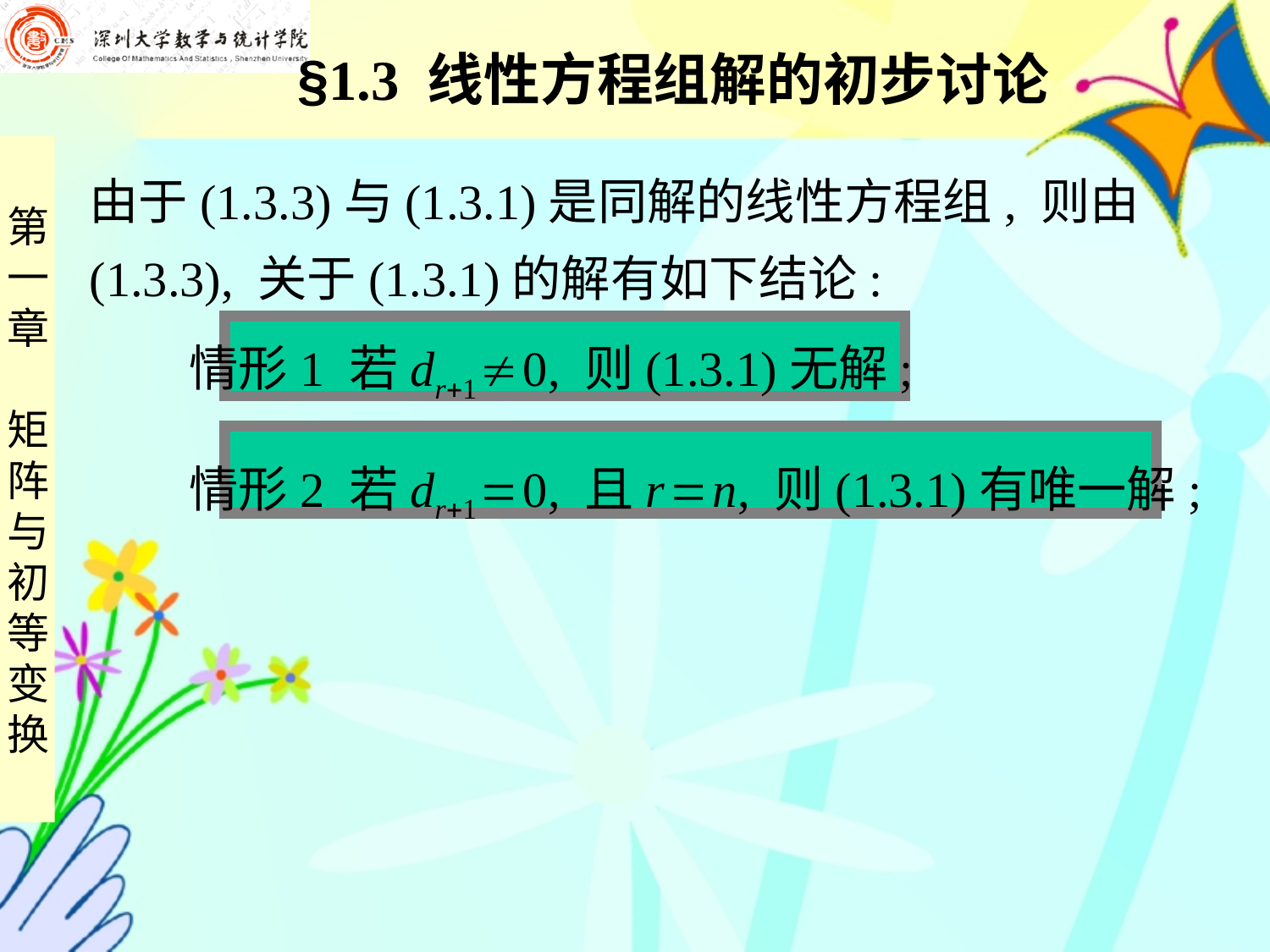

§1.3 线性方程组解的初步讨论
由于(1.3.3)与(1.3.1)是同解的线性方程组, 则由
(1.3.3), 关于(1.3.1)的解有如下结论:
        情形1 若dr+1 ≠ 0, 则(1.3.1)无解;

        情形2 若dr+1 = 0, 且r = n, 则(1.3.1)有唯一解;